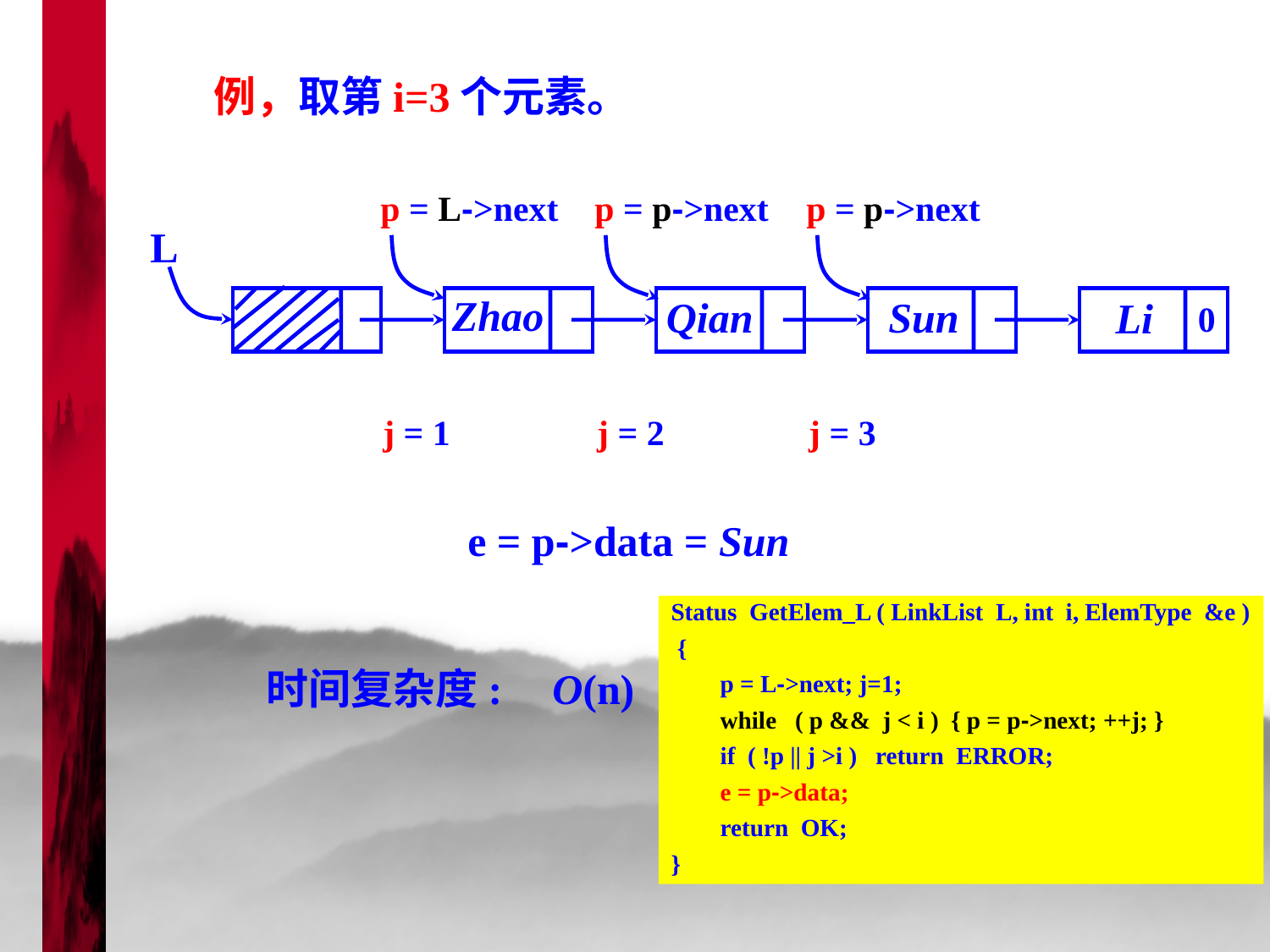

例，取第i=3个元素。
p = L->next

j = 1
p = p->next

j = 2
p = p->next

j = 3
   L

Zhao
Qian
Sun
Li

0

e = p->data = Sun
Status  GetElem_L ( LinkList  L, int  i, ElemType  &e )
 {
        p = L->next; j=1;
        while   ( p &&  j < i )  { p = p->next; ++j; }
        if  ( !p || j >i )   return  ERROR;
        e = p->data;
        return  OK;
}
时间复杂度:
O(n)